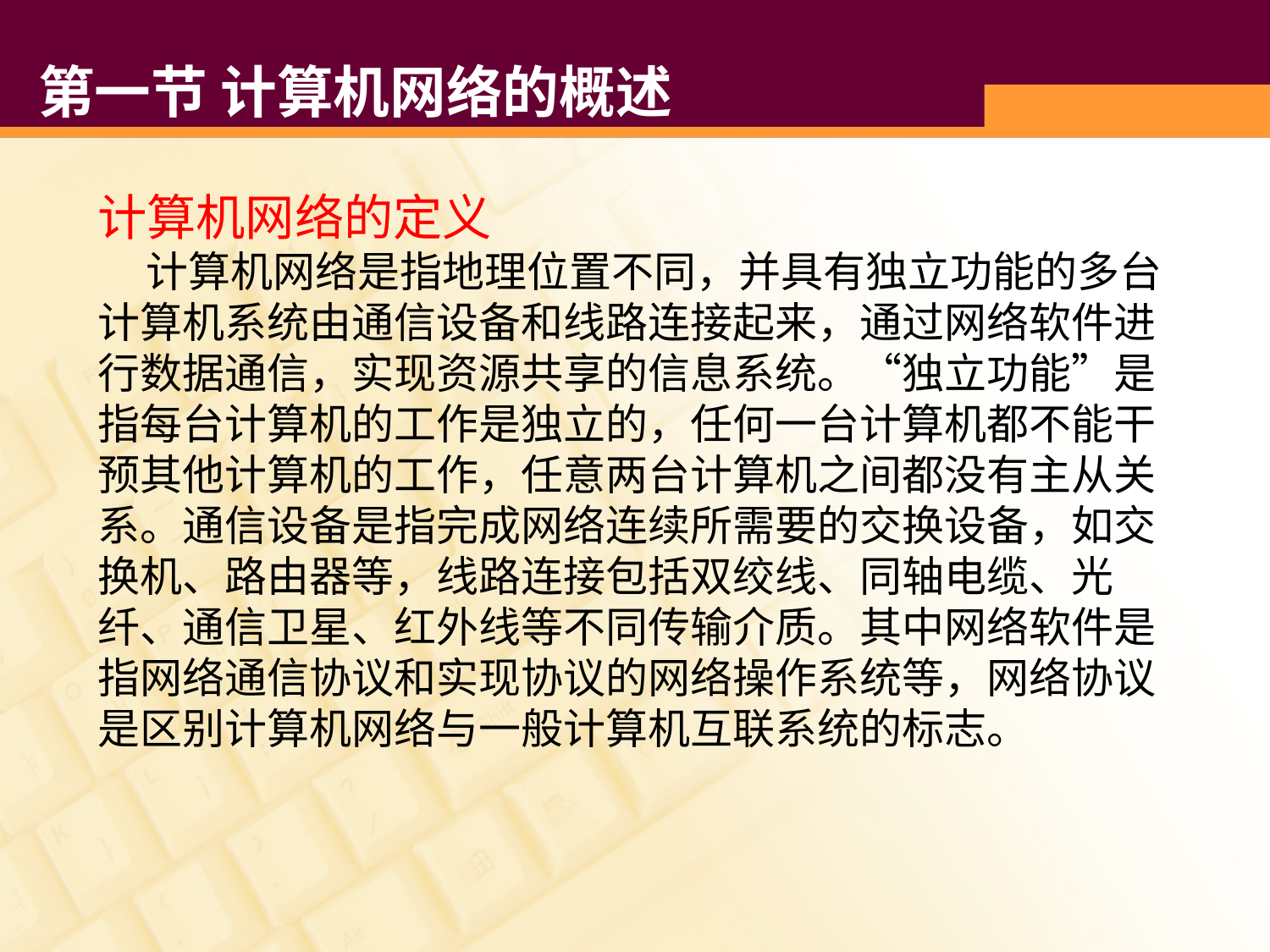

# 第一节 计算机网络的概述
计算机网络的定义
    计算机网络是指地理位置不同，并具有独立功能的多台计算机系统由通信设备和线路连接起来，通过网络软件进行数据通信，实现资源共享的信息系统。“独立功能”是指每台计算机的工作是独立的，任何一台计算机都不能干预其他计算机的工作，任意两台计算机之间都没有主从关系。通信设备是指完成网络连续所需要的交换设备，如交换机、路由器等，线路连接包括双绞线、同轴电缆、光纤、通信卫星、红外线等不同传输介质。其中网络软件是指网络通信协议和实现协议的网络操作系统等，网络协议是区别计算机网络与一般计算机互联系统的标志。